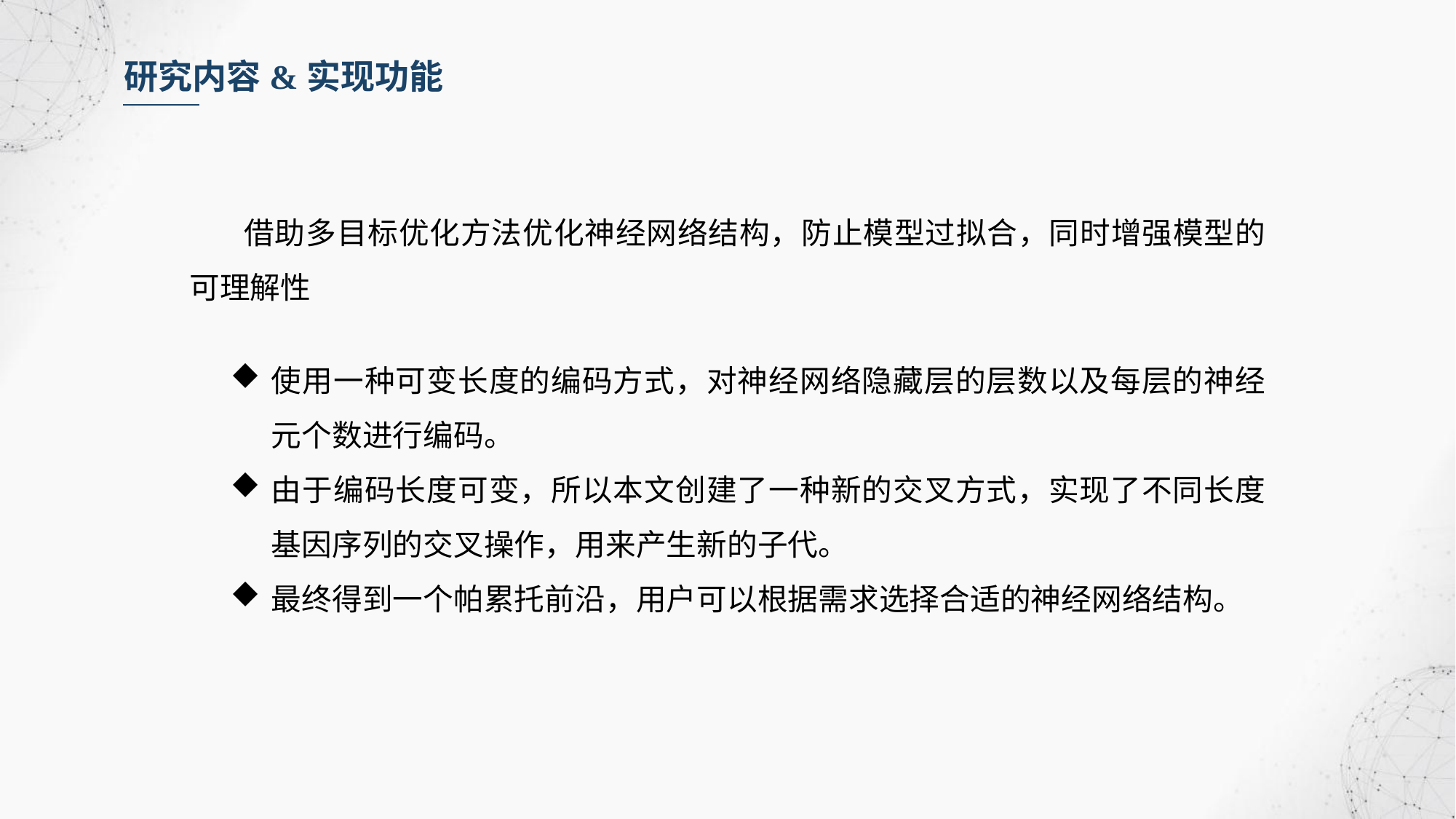

研究内容&实现功能
借助多目标优化方法优化神经网络结构，防止模型过拟合，同时增强模型的可理解性

使用一种可变长度的编码方式，对神经网络隐藏层的层数以及每层的神经元个数进行编码。
由于编码长度可变，所以本文创建了一种新的交叉方式，实现了不同长度基因序列的交叉操作，用来产生新的子代。
最终得到一个帕累托前沿，用户可以根据需求选择合适的神经网络结构。